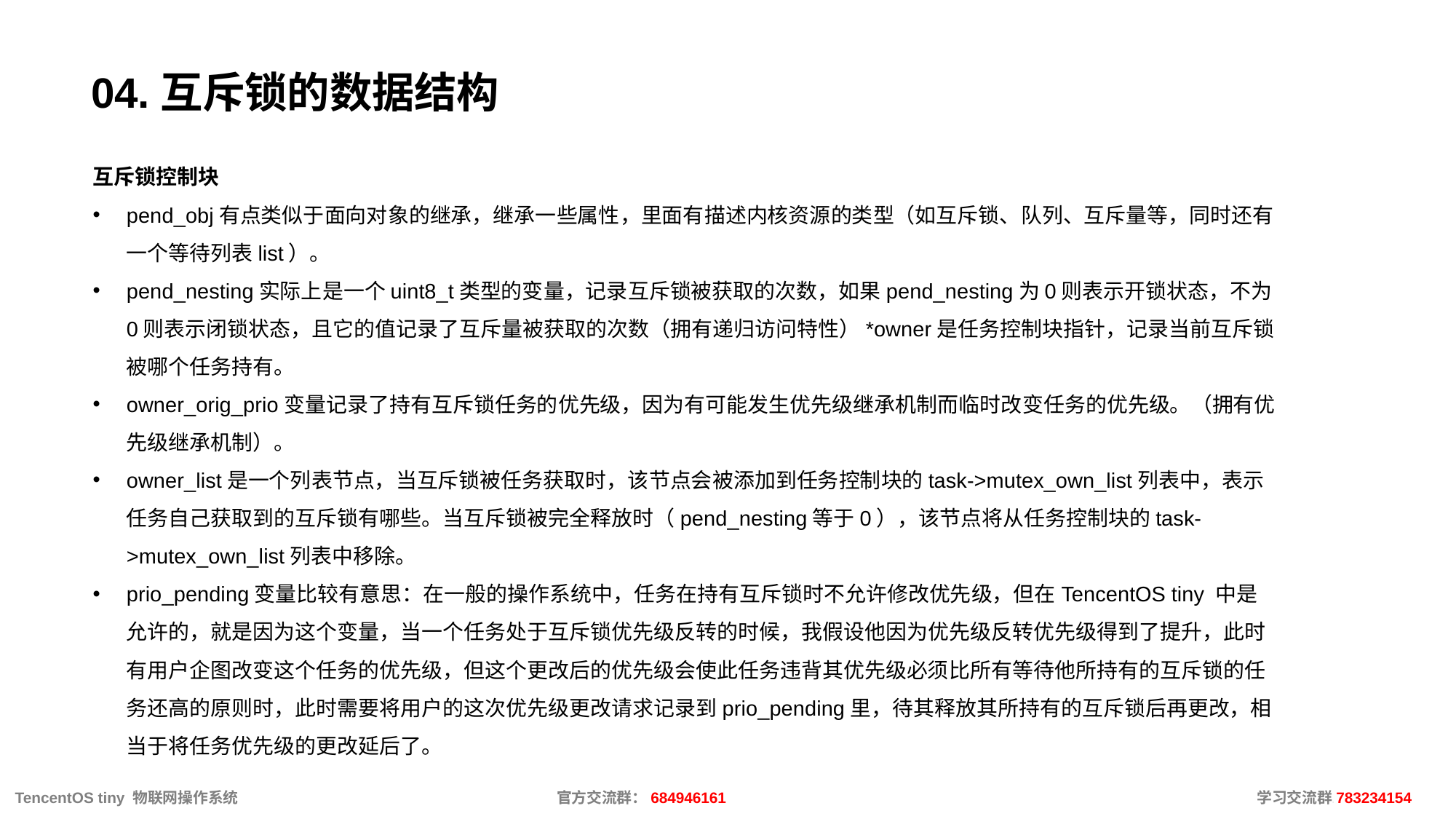

# 04.互斥锁的数据结构
互斥锁控制块
pend_obj有点类似于面向对象的继承，继承一些属性，里面有描述内核资源的类型（如互斥锁、队列、互斥量等，同时还有一个等待列表list）。
pend_nesting实际上是一个uint8_t类型的变量，记录互斥锁被获取的次数，如果pend_nesting为0则表示开锁状态，不为0则表示闭锁状态，且它的值记录了互斥量被获取的次数（拥有递归访问特性）*owner是任务控制块指针，记录当前互斥锁被哪个任务持有。
owner_orig_prio变量记录了持有互斥锁任务的优先级，因为有可能发生优先级继承机制而临时改变任务的优先级。（拥有优先级继承机制）。
owner_list是一个列表节点，当互斥锁被任务获取时，该节点会被添加到任务控制块的task->mutex_own_list列表中，表示任务自己获取到的互斥锁有哪些。当互斥锁被完全释放时（pend_nesting等于0），该节点将从任务控制块的task->mutex_own_list列表中移除。
prio_pending变量比较有意思：在一般的操作系统中，任务在持有互斥锁时不允许修改优先级，但在TencentOS tiny 中是允许的，就是因为这个变量，当一个任务处于互斥锁优先级反转的时候，我假设他因为优先级反转优先级得到了提升，此时有用户企图改变这个任务的优先级，但这个更改后的优先级会使此任务违背其优先级必须比所有等待他所持有的互斥锁的任务还高的原则时，此时需要将用户的这次优先级更改请求记录到prio_pending里，待其释放其所持有的互斥锁后再更改，相当于将任务优先级的更改延后了。

 TencentOS tiny 物联网操作系统			官方交流群：684946161					          学习交流群：783234154